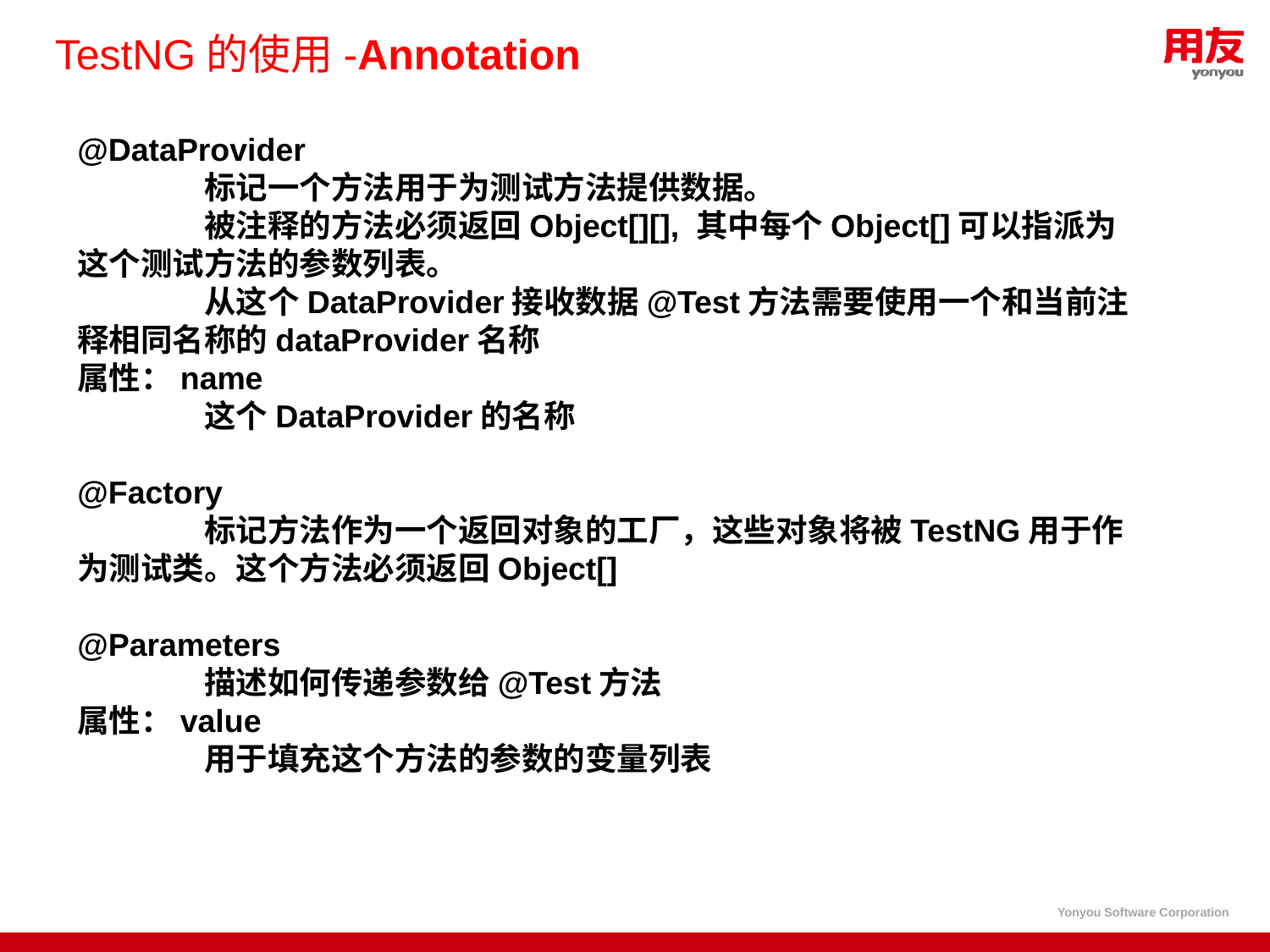

# TestNG的使用-Annotation
@DataProvider
	标记一个方法用于为测试方法提供数据。
	被注释的方法必须返回Object[][], 其中每个Object[]可以指派为这个测试方法的参数列表。
	从这个DataProvider接收数据@Test方法需要使用一个和当前注释相同名称的dataProvider名称
属性：name
	这个DataProvider的名称

@Factory
	标记方法作为一个返回对象的工厂，这些对象将被TestNG用于作为测试类。这个方法必须返回Object[]

@Parameters
	描述如何传递参数给@Test方法
属性：value
	用于填充这个方法的参数的变量列表